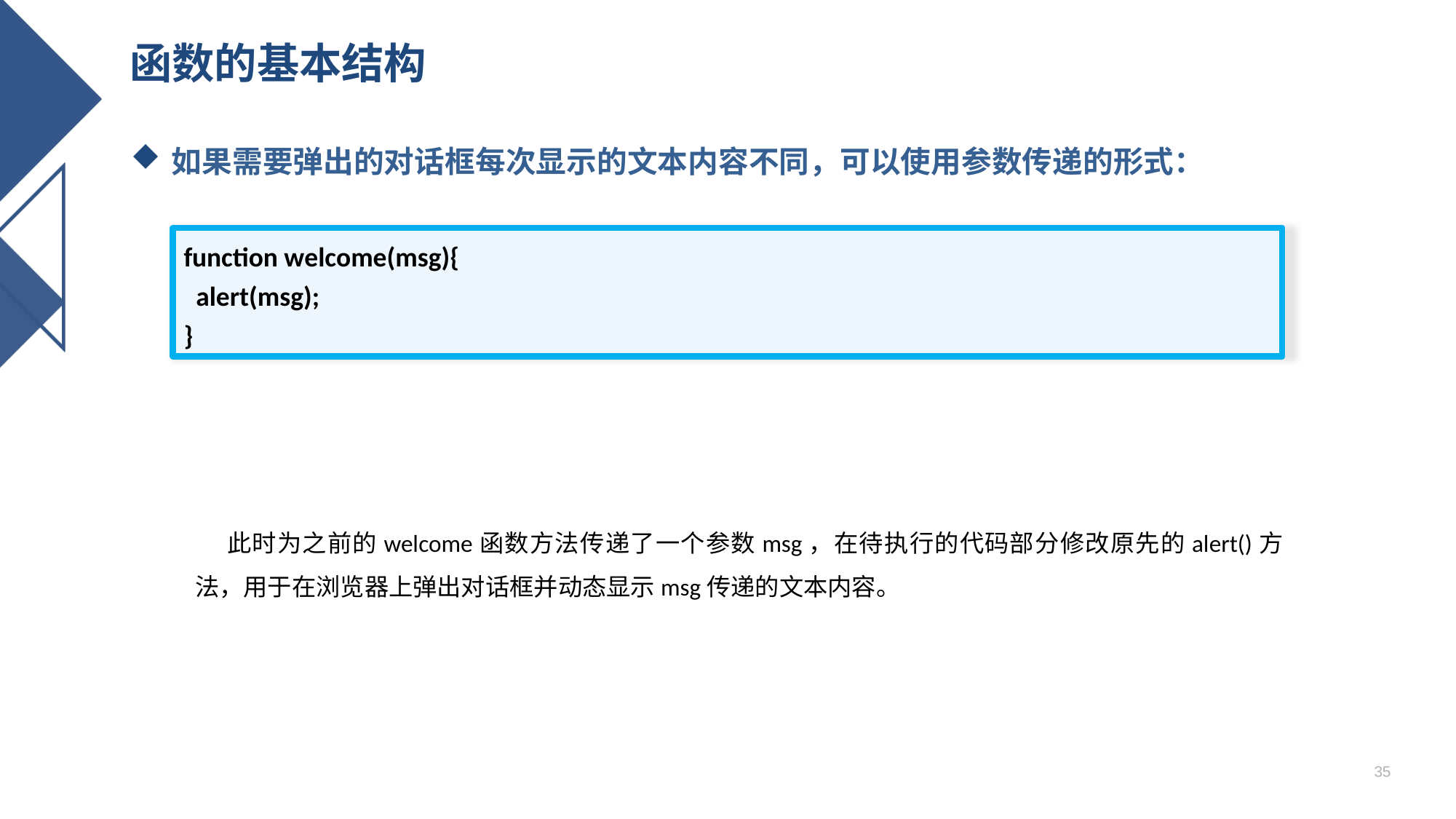

# 函数的基本结构
如果需要弹出的对话框每次显示的文本内容不同，可以使用参数传递的形式：

function welcome(msg){
  alert(msg);
}
此时为之前的welcome函数方法传递了一个参数msg，在待执行的代码部分修改原先的alert()方法，用于在浏览器上弹出对话框并动态显示msg传递的文本内容。
35